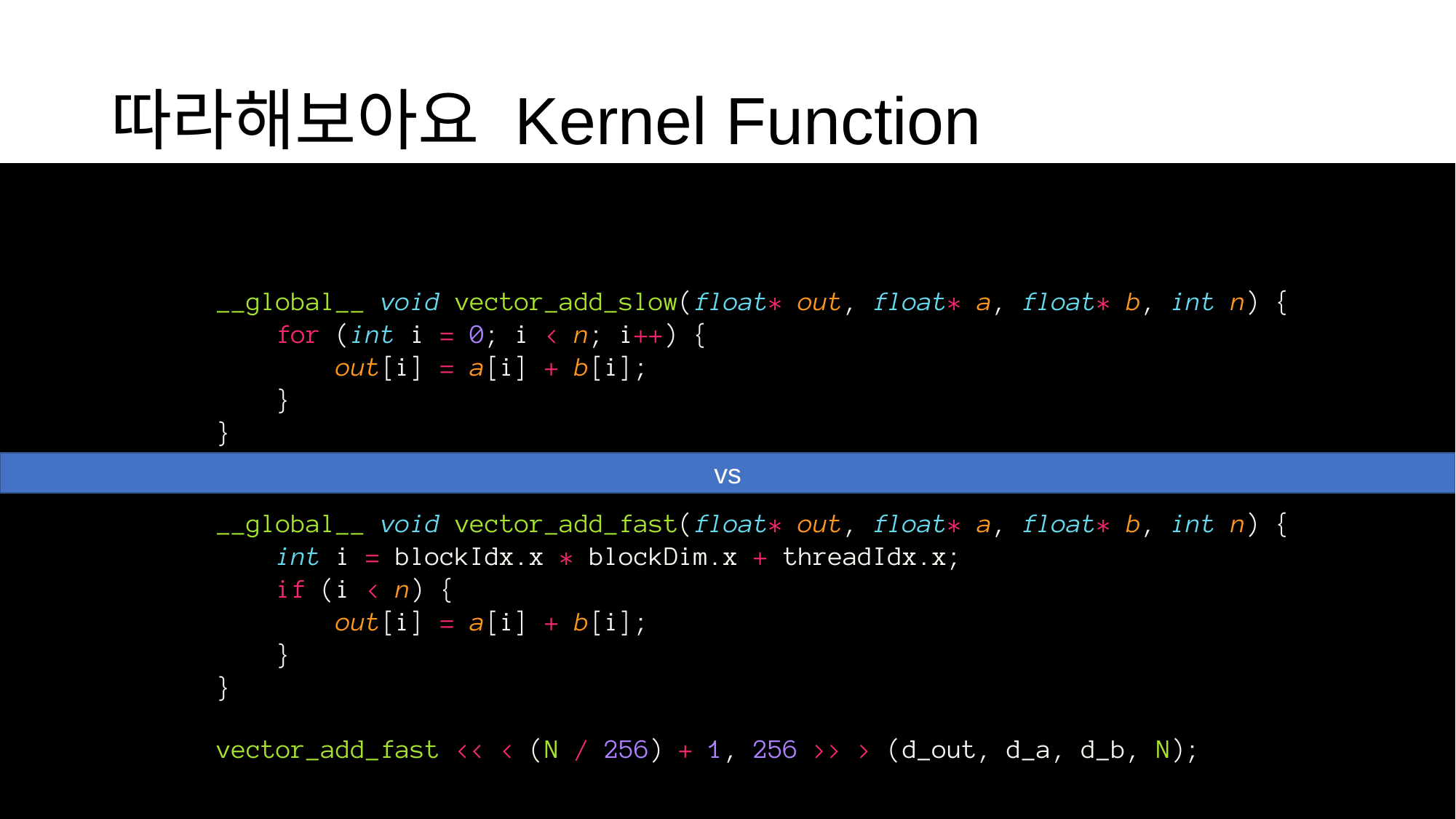

# 따라해보아요 Kernel Function

__global__ void vector_add_slow(float* out, float* a, float* b, int n) {
    for (int i = 0; i < n; i++) {
        out[i] = a[i] + b[i];
    }
}

vs
__global__ void vector_add_fast(float* out, float* a, float* b, int n) {
    int i = blockIdx.x * blockDim.x + threadIdx.x;
    if (i < n) {
        out[i] = a[i] + b[i];
    }
}
vector_add_fast << < (N / 256) + 1, 256 >> > (d_out, d_a, d_b, N);